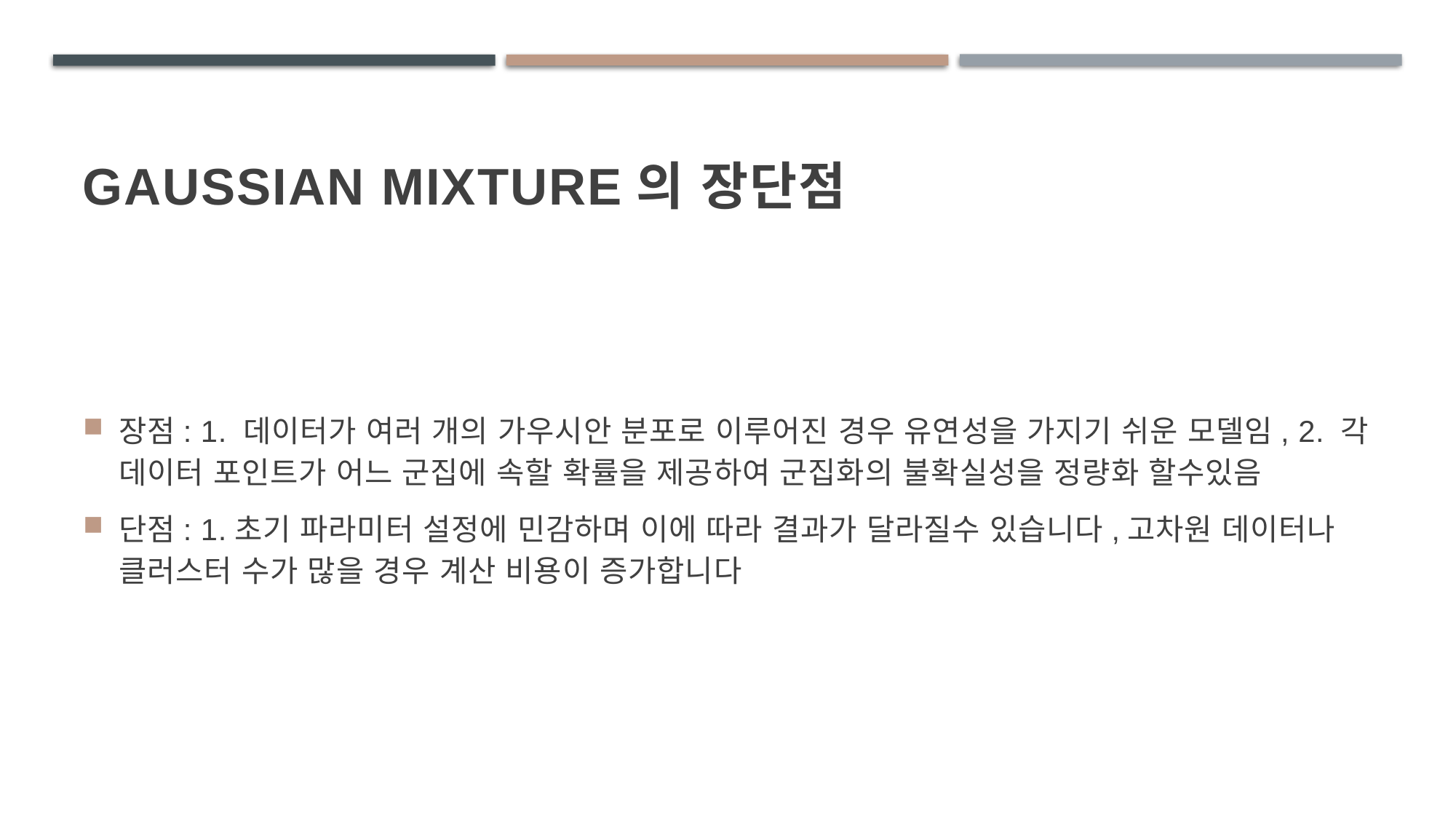

# GAUSSIAN MIXTURE의 장단점
장점: 1. 데이터가 여러 개의 가우시안 분포로 이루어진 경우 유연성을 가지기 쉬운 모델임, 2. 각 데이터 포인트가 어느 군집에 속할 확률을 제공하여 군집화의 불확실성을 정량화 할수있음
단점: 1.초기 파라미터 설정에 민감하며 이에 따라 결과가 달라질수 있습니다,고차원 데이터나 클러스터 수가 많을 경우 계산 비용이 증가합니다